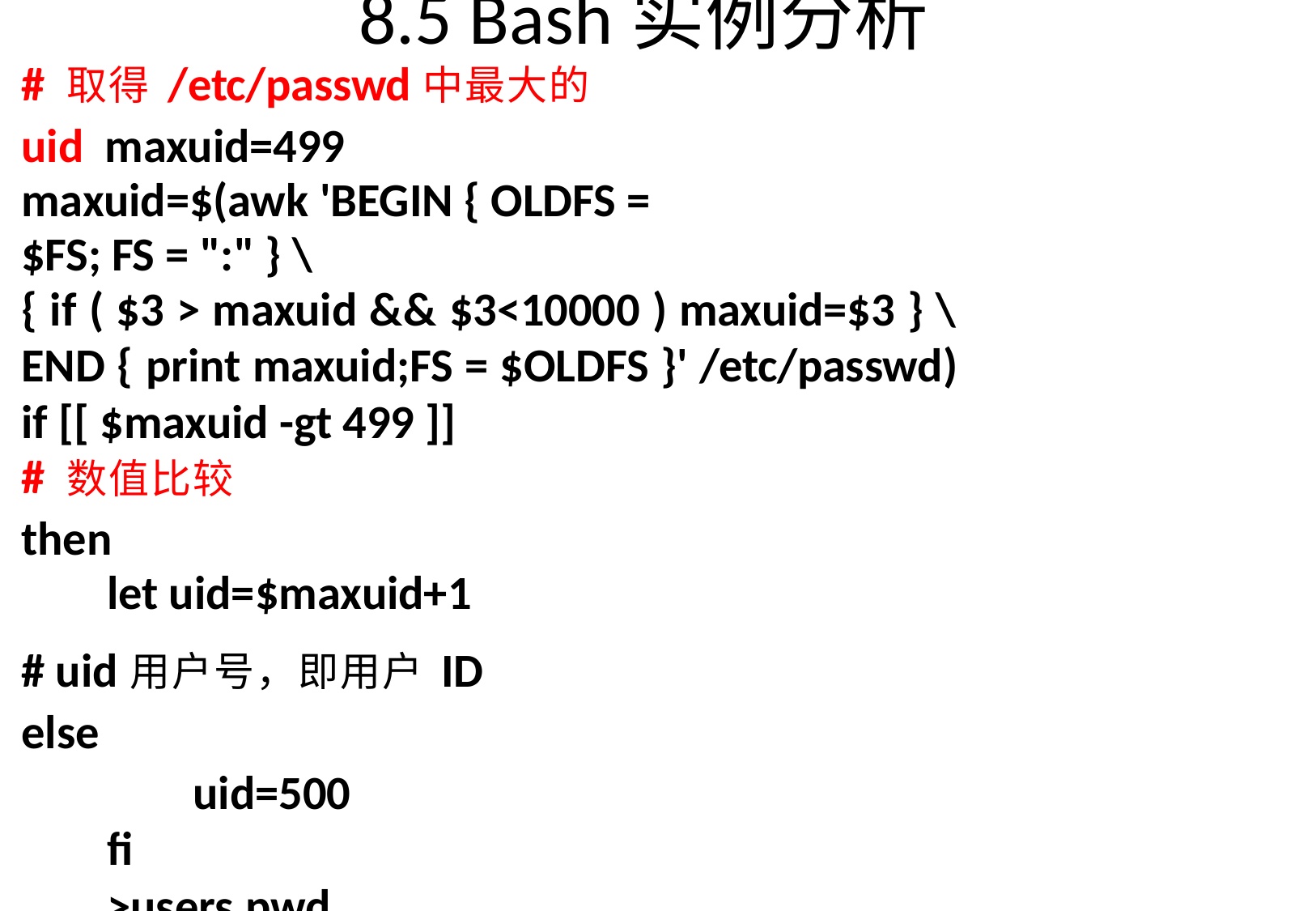

# 8.5 Bash实例分析
# 取得/etc/passwd中最大的uid  maxuid=499
maxuid=$(awk 'BEGIN { OLDFS = $FS; FS = ":" } \
{ if ( $3 > maxuid && $3<10000 ) maxuid=$3 } \  END { print maxuid;FS = $OLDFS }' /etc/passwd)  if [[ $maxuid -gt 499 ]]
# 数值比较
then
let uid=$maxuid+1  # uid用户号，即用户ID  else
uid=500
fi
>users.pwd
# 生成空文件users.pwd，供newusers命令使用